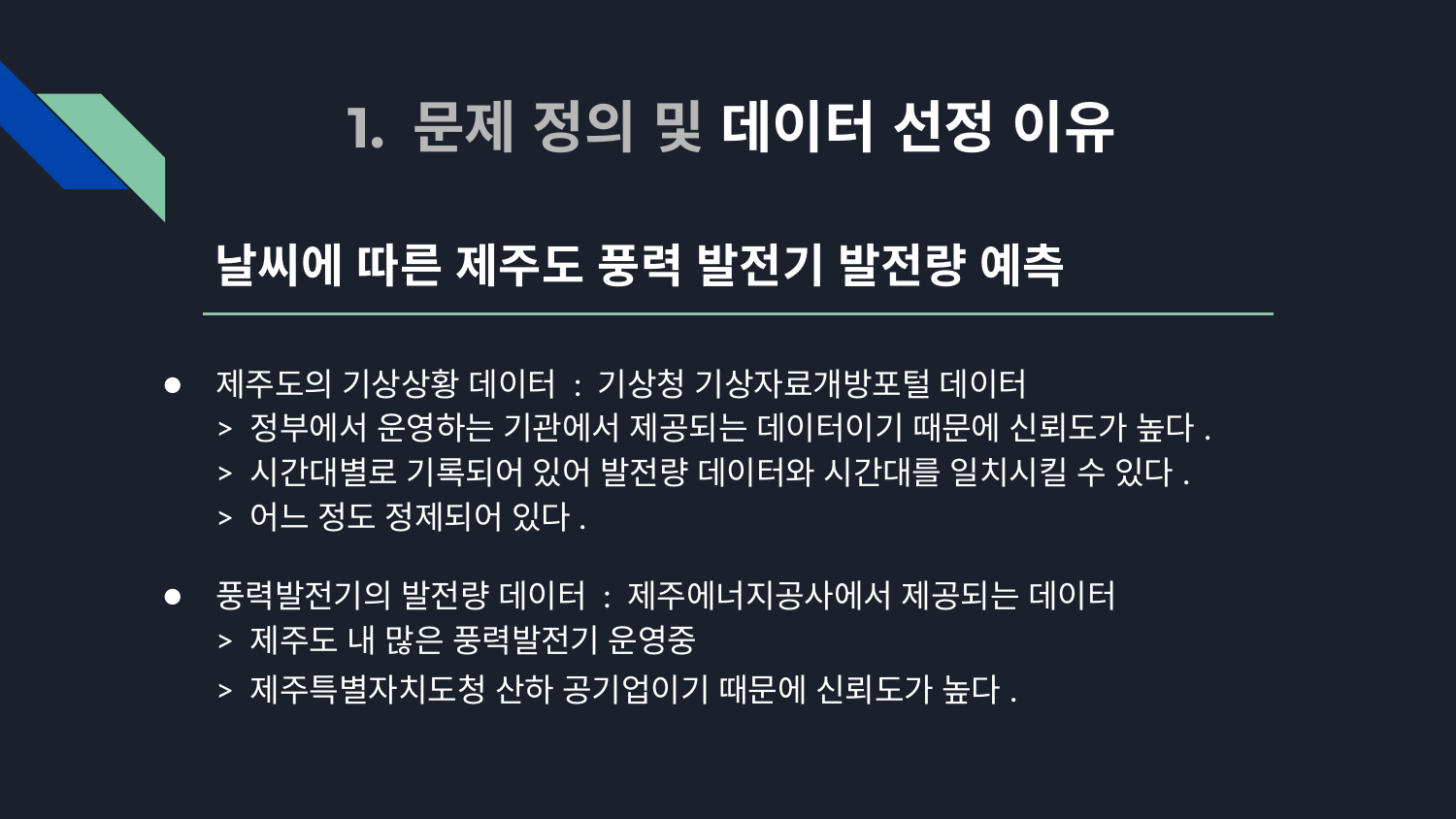

# 문제 정의 및 데이터 선정 이유
날씨에 따른 제주도 풍력 발전기 발전량 예측
제주도의 기상상황 데이터 : 기상청 기상자료개방포털 데이터
> 정부에서 운영하는 기관에서 제공되는 데이터이기 때문에 신뢰도가 높다.
> 시간대별로 기록되어 있어 발전량 데이터와 시간대를 일치시킬 수 있다.
> 어느 정도 정제되어 있다.
풍력발전기의 발전량 데이터 : 제주에너지공사에서 제공되는 데이터
> 제주도 내 많은 풍력발전기 운영중
> 제주특별자치도청 산하 공기업이기 때문에 신뢰도가 높다.